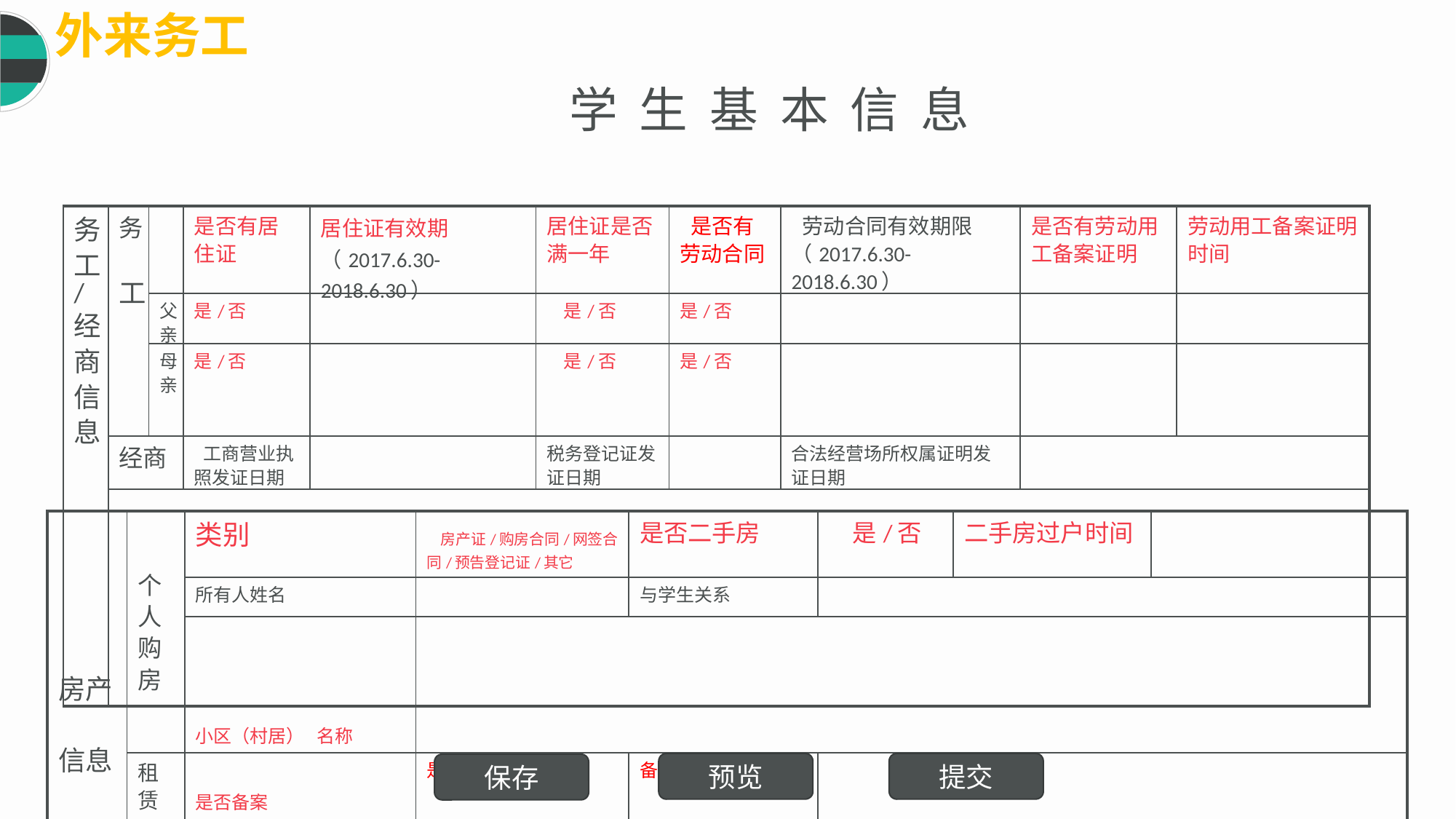

外来务工
                            学  生  基  本  信  息
| 务工/经商信息 | 务 工 |  | 是否有居住证 | 居住证有效期 （2017.6.30-2018.6.30） | 居住证是否满一年 | 是否有劳动合同 | 劳动合同有效期限（2017.6.30-2018.6.30） | 是否有劳动用工备案证明 | 劳动用工备案证明时间 |
| --- | --- | --- | --- | --- | --- | --- | --- | --- | --- |
|  |  | 父亲 | 是/否 |  | 是/否 | 是/否 |  |  |  |
|  |  | 母亲 | 是/否 |  | 是/否 | 是/否 |  |  |  |
|  | 经商 |  | 工商营业执照发证日期 |  | 税务登记证发证日期 |  | 合法经营场所权属证明发证日期 |  |  |
|  |  |  |  |  |  |  |  |  |  |
| 房产 信息 | 个人购房 | 类别 | 房产证/购房合同/网签合同/预告登记证/其它 | 是否二手房 | 是/否 | 二手房过户时间 |  |
| --- | --- | --- | --- | --- | --- | --- | --- |
|  |  | 所有人姓名 |  | 与学生关系 |  |  |  |
|  |  | 小区（村居） 名称 |  |  |  |  |  |
|  | 租赁 | 是否备案 | 是/否 | 备案证明发证日期 |  |  |  |
|  |  |  |  |  |  |  |  |
预览
提交
保存